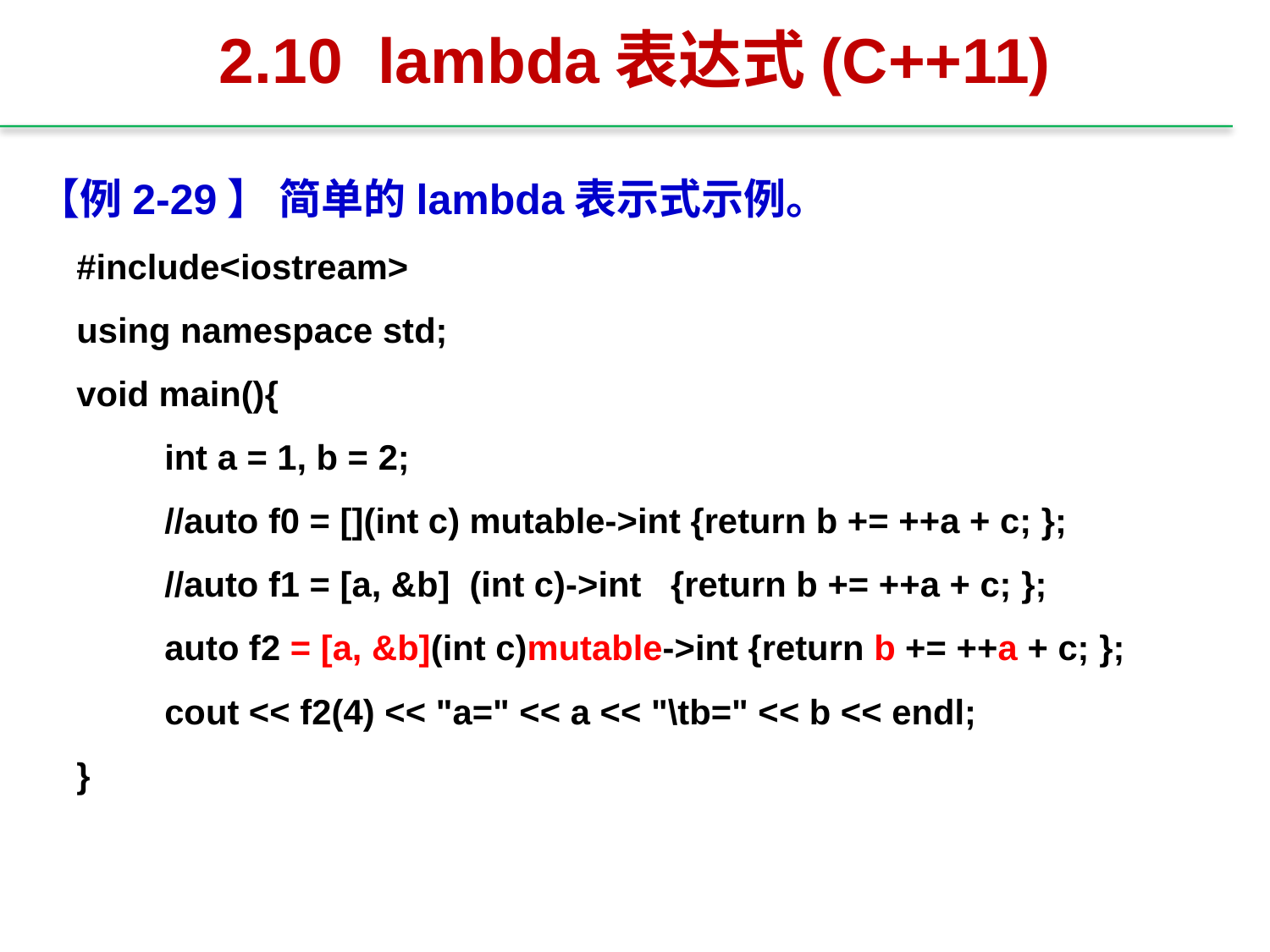

# 2.10  lambda表达式(C++11)
【例2-29】 简单的lambda表示式示例。
    #include<iostream>
    using namespace std;
    void main(){
    	int a = 1, b = 2;
     	//auto f0 = [](int c) mutable->int {return b += ++a + c; };
     	//auto f1 = [a, &b]  (int c)->int   {return b += ++a + c; };
     	auto f2 = [a, &b](int c)mutable->int {return b += ++a + c; };
     	cout << f2(4) << "a=" << a << "\tb=" << b << endl;
    }